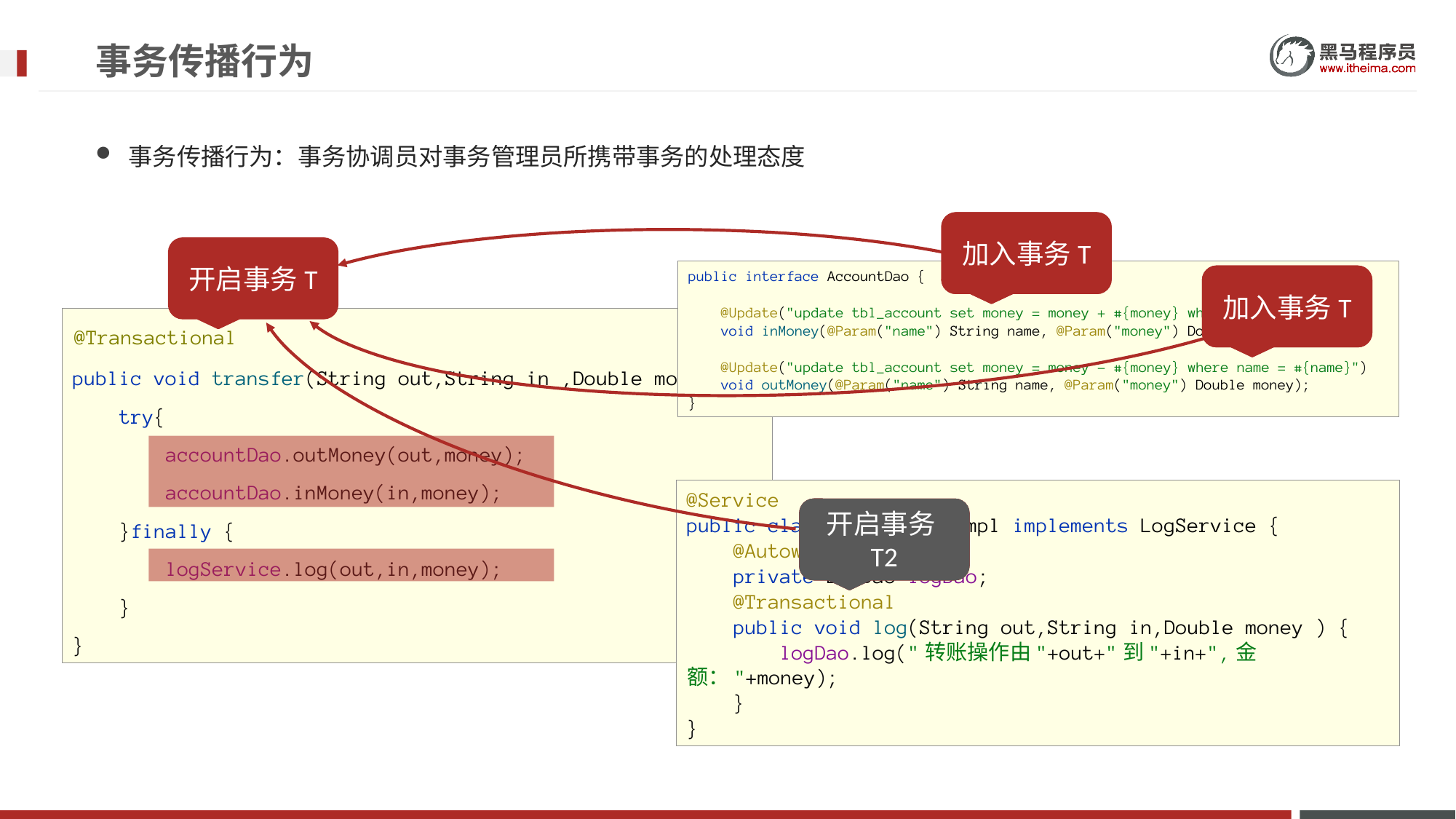

# 事务传播行为
事务传播行为：事务协调员对事务管理员所携带事务的处理态度

开启事务T2
加入事务T

开启事务T
public interface AccountDao {
    @Update("update tbl_account set money = money + #{money} where name = #{name}")
    void inMoney(@Param("name") String name, @Param("money") Double money);
    @Update("update tbl_account set money = money - #{money} where name = #{name}")
    void outMoney(@Param("name") String name, @Param("money") Double money);
}
开启事务T3
加入事务T
public void transfer(String out,String in ,Double money) {
    try{
        accountDao.outMoney(out,money);
        accountDao.inMoney(in,money);
    }finally {
        logService.log(out,in,money);
    }
}
@Transactional

@Service
public class LogServiceImpl implements LogService {
    @Autowired
    private LogDao logDao;
    @Transactional
    public void log(String out,String in,Double money ) {
        logDao.log("转账操作由"+out+"到"+in+",金额："+money);
    }
}
开启事务T1
加入事务T
开启事务T2